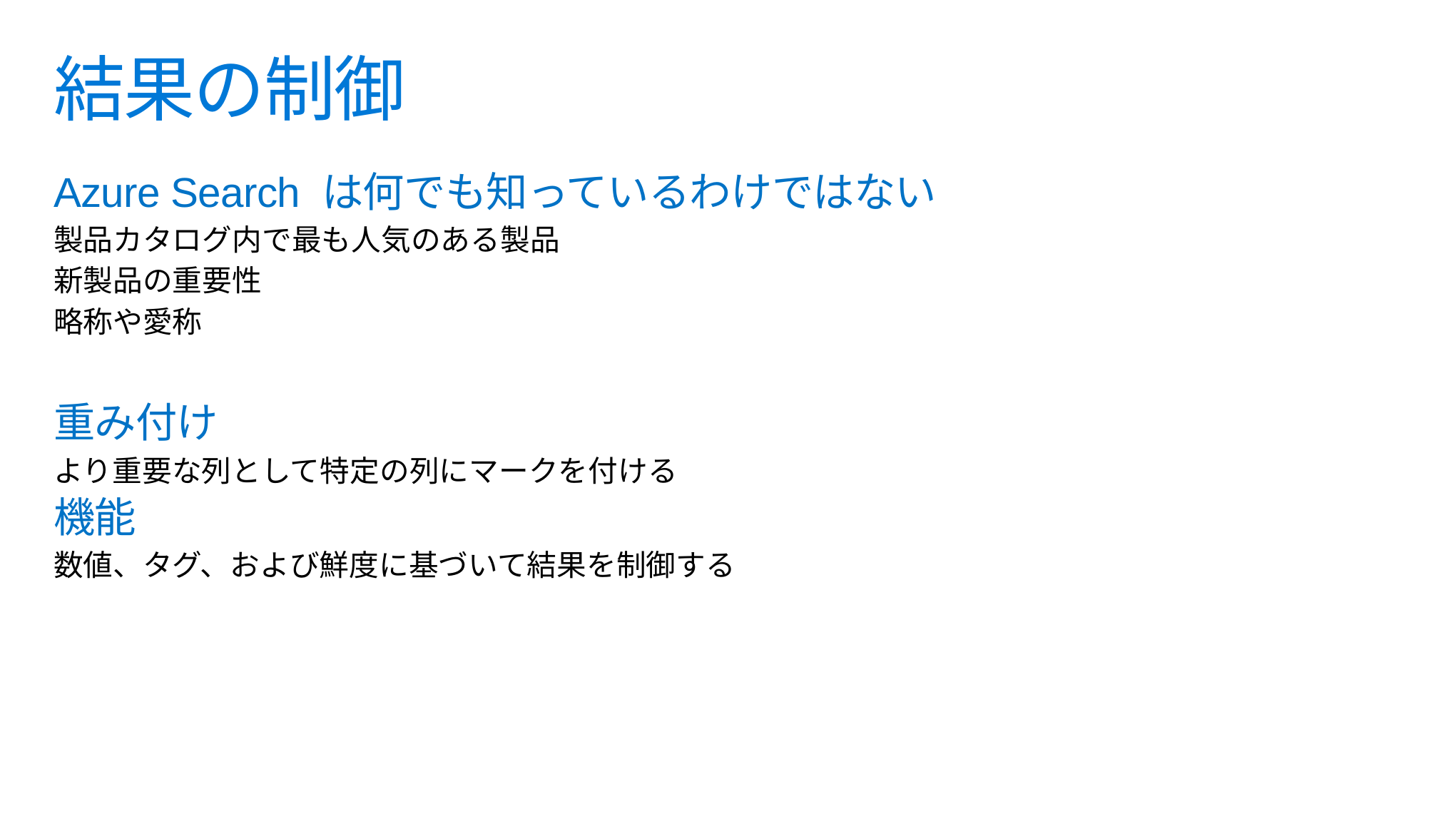

# 結果の制御
Azure Search は何でも知っているわけではない
製品カタログ内で最も人気のある製品
新製品の重要性
略称や愛称

重み付け
より重要な列として特定の列にマークを付ける
機能
数値、タグ、および鮮度に基づいて結果を制御する